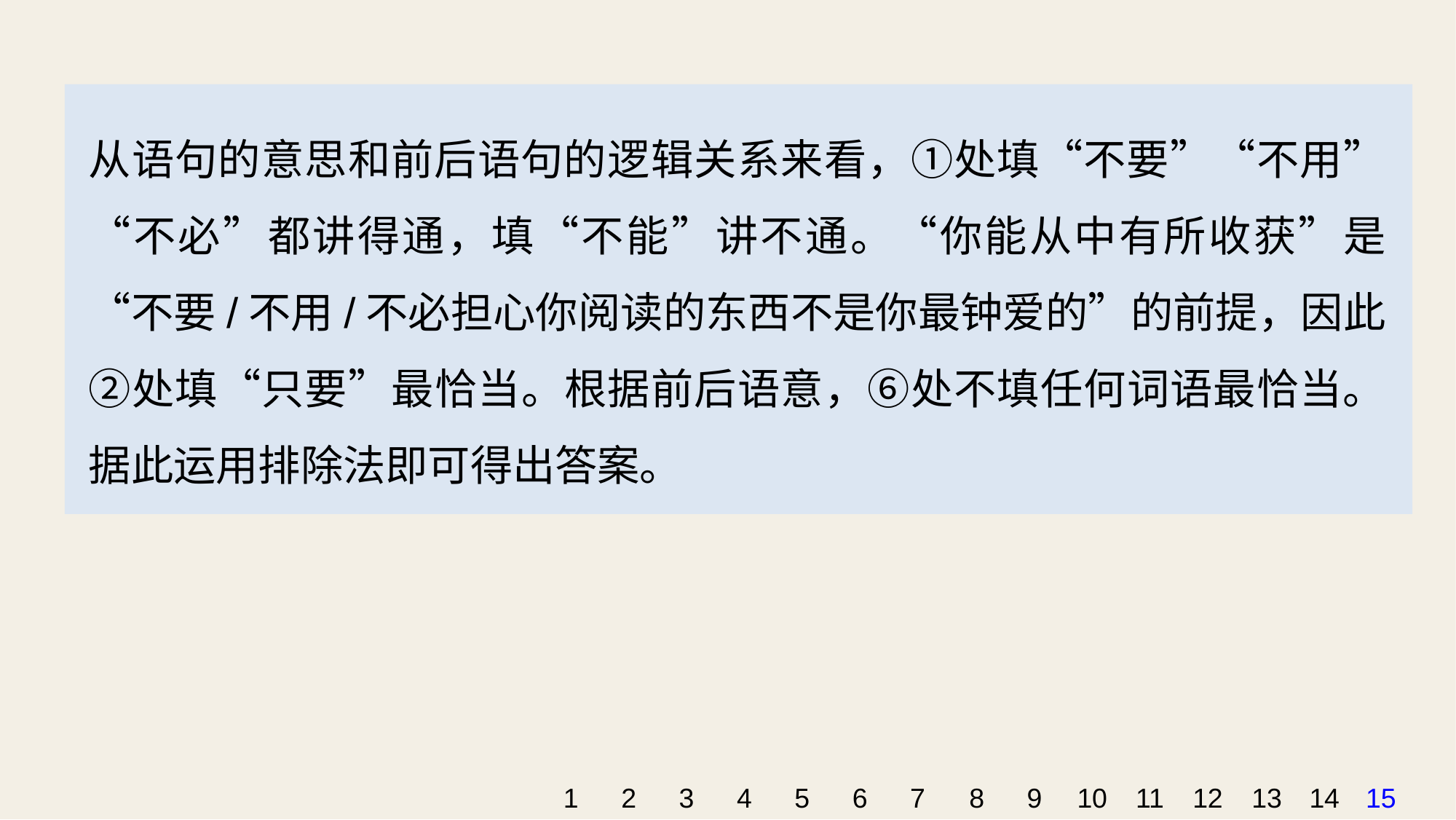

从语句的意思和前后语句的逻辑关系来看，①处填“不要”“不用”“不必”都讲得通，填“不能”讲不通。“你能从中有所收获”是“不要/不用/不必担心你阅读的东西不是你最钟爱的”的前提，因此②处填“只要”最恰当。根据前后语意，⑥处不填任何词语最恰当。据此运用排除法即可得出答案。
1
2
3
4
5
6
7
8
9
10
11
12
13
14
15